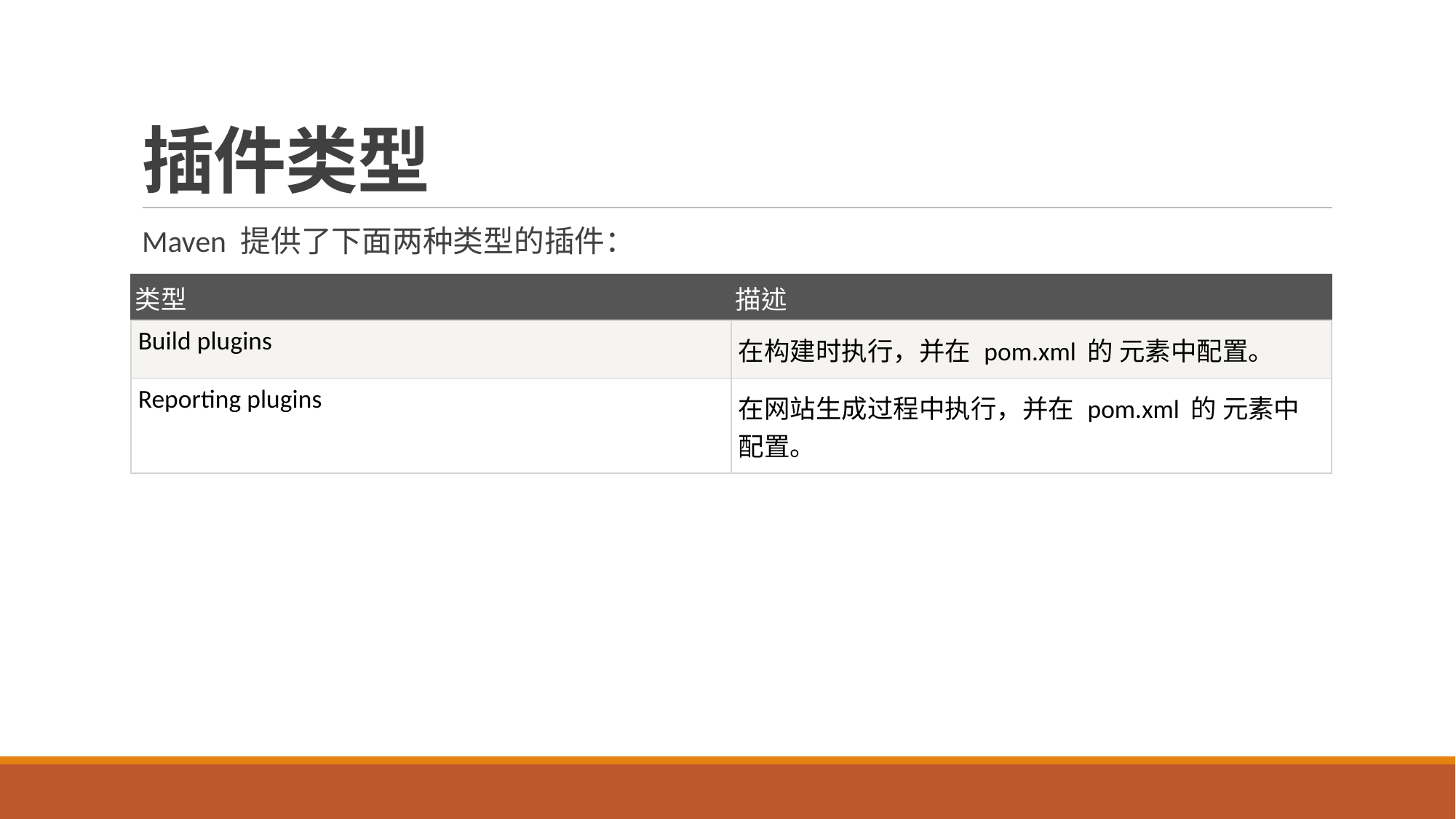

# 插件类型
Maven 提供了下面两种类型的插件：
| 类型 | 描述 |
| --- | --- |
| Build plugins | 在构建时执行，并在 pom.xml 的 元素中配置。 |
| Reporting plugins | 在网站生成过程中执行，并在 pom.xml 的 元素中配置。 |